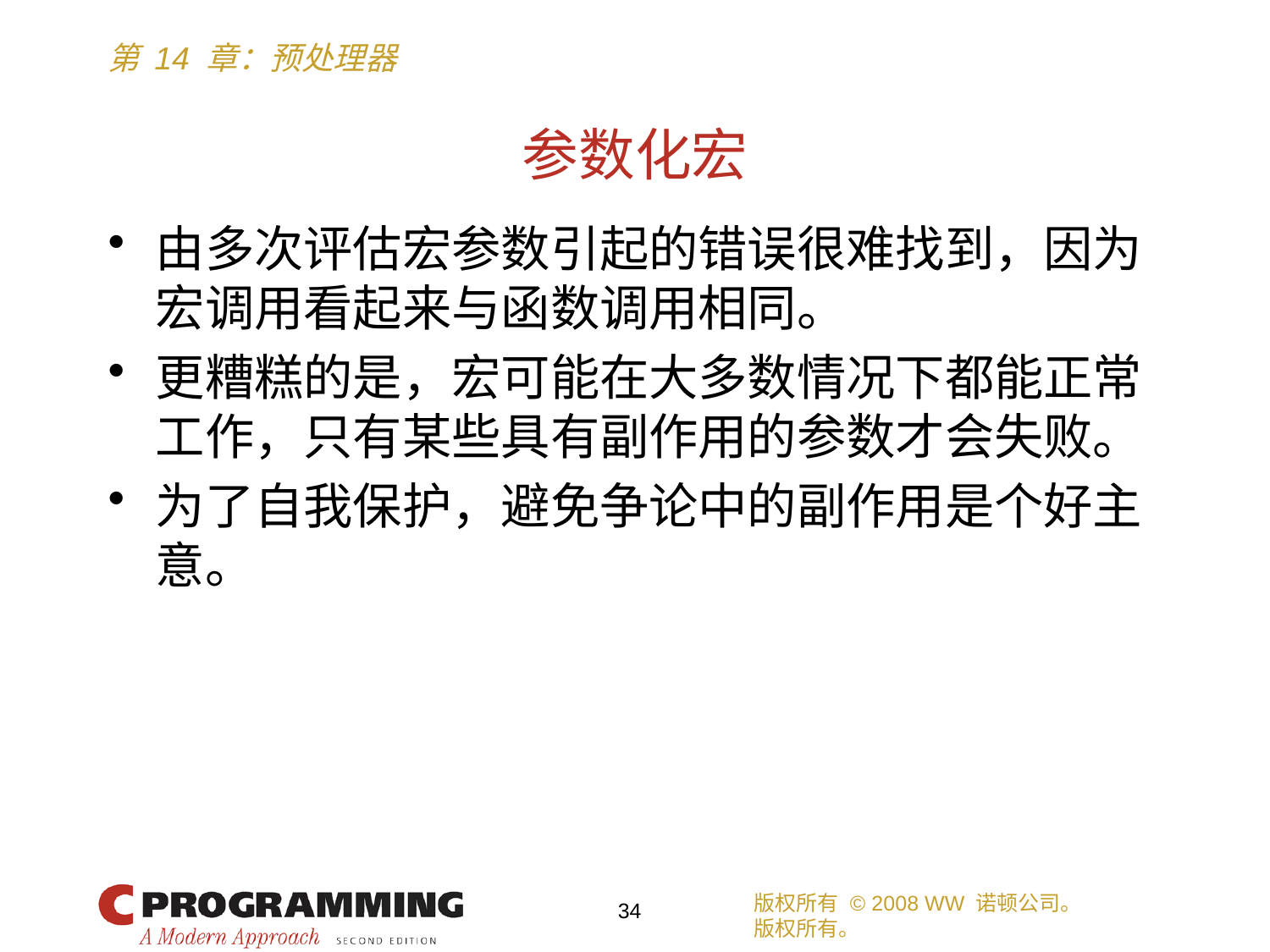

# 参数化宏
由多次评估宏参数引起的错误很难找到，因为宏调用看起来与函数调用相同。
更糟糕的是，宏可能在大多数情况下都能正常工作，只有某些具有副作用的参数才会失败。
为了自我保护，避免争论中的副作用是个好主意。
版权所有 © 2008 WW 诺顿公司。
版权所有。
34